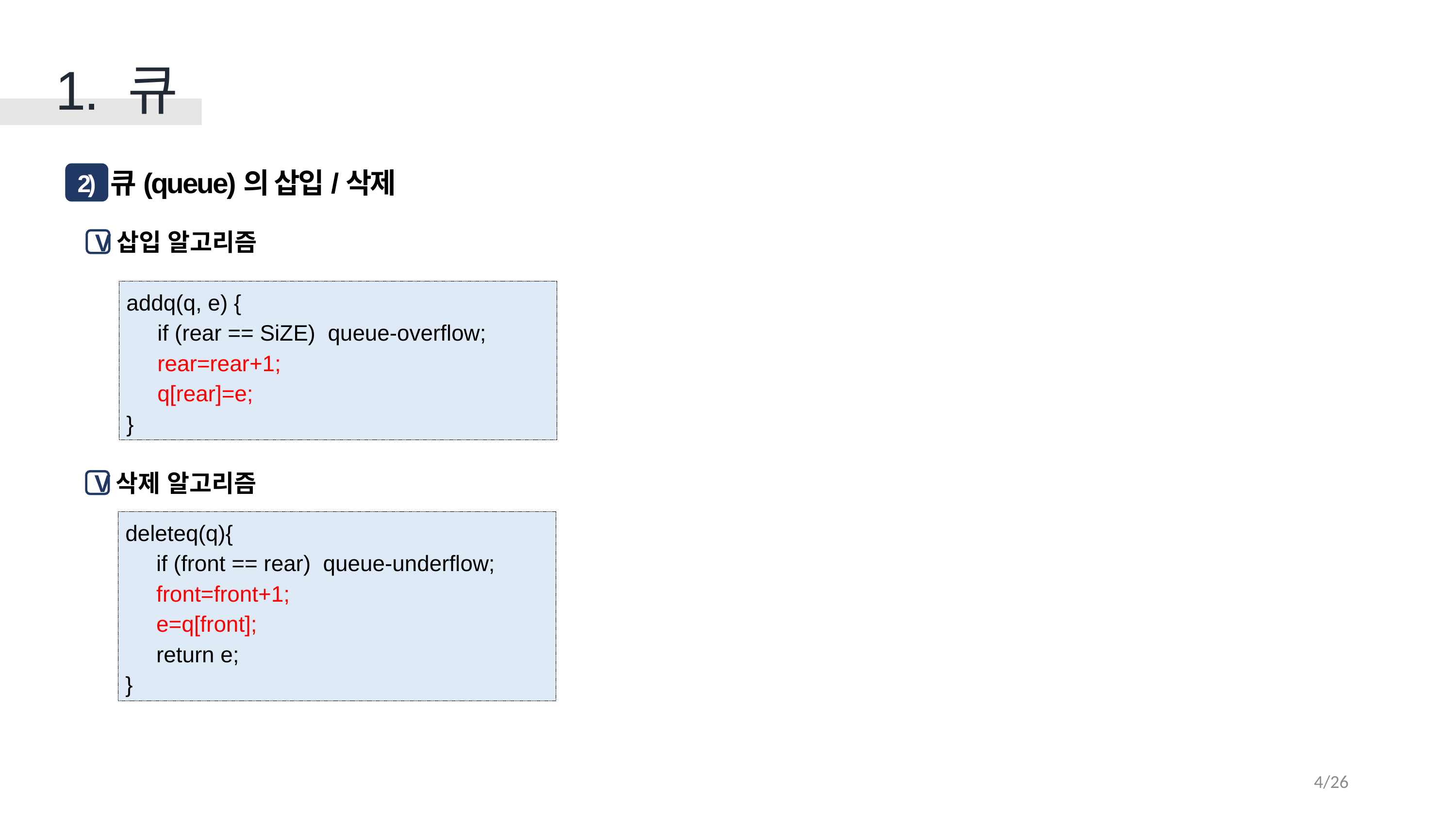

1. 큐

 큐(queue)의 삽입/삭제
2)
삽입 알고리즘

V
addq(q, e) {
     if (rear == SiZE)  queue-overflow;
     rear=rear+1;
     q[rear]=e;
}
삭제 알고리즘

V
deleteq(q){
     if (front == rear)  queue-underflow;
     front=front+1;
     e=q[front];
     return e;
}
4/26